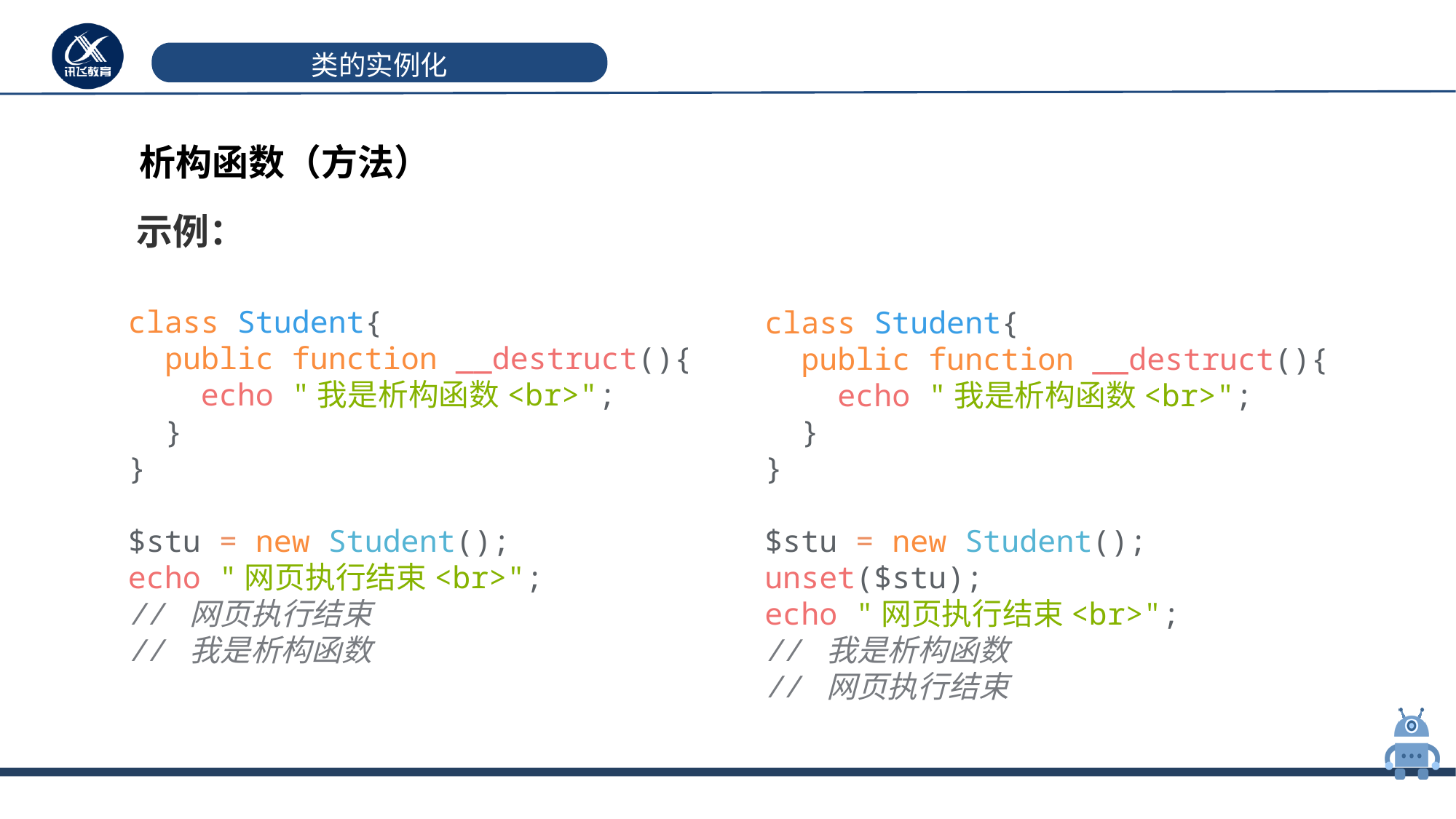

# 类的实例化
析构函数（方法）
示例：
class Student{
  public function __destruct(){
    echo "我是析构函数<br>";
  }
}
$stu = new Student();
echo "网页执行结束<br>";
// 网页执行结束
// 我是析构函数
class Student{
  public function __destruct(){
    echo "我是析构函数<br>";
  }
}
$stu = new Student();
unset($stu);
echo "网页执行结束<br>";
// 我是析构函数
// 网页执行结束